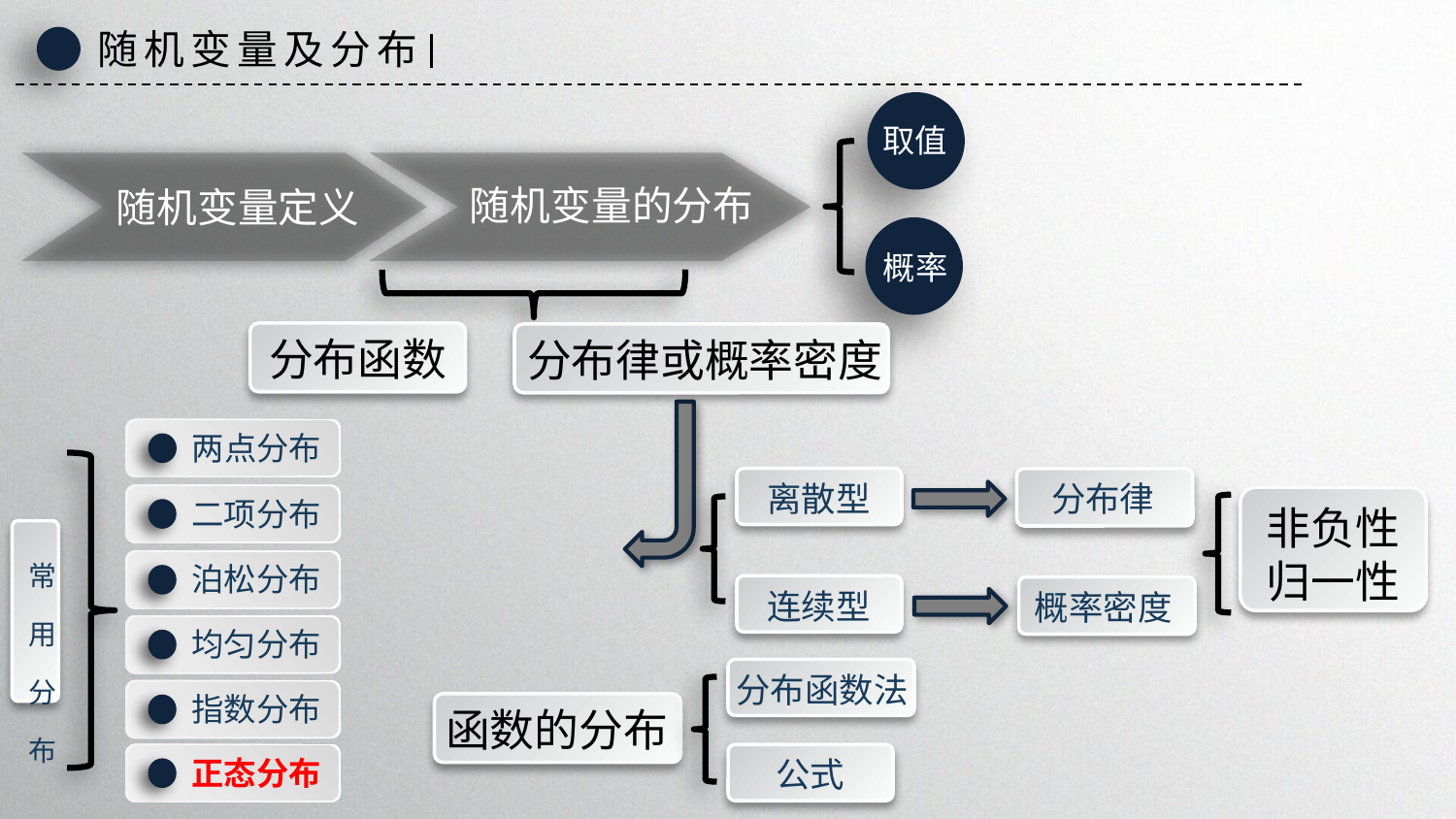

随机变量及分布

取值

随机变量定义

随机变量的分布

概率

分布函数
分布律或概率密度

两点分布

离散型
分布律

二项分布

非负性
归一性

常用分布

泊松分布

连续型
概率密度

均匀分布

分布函数法

指数分布

函数的分布

正态分布
公式